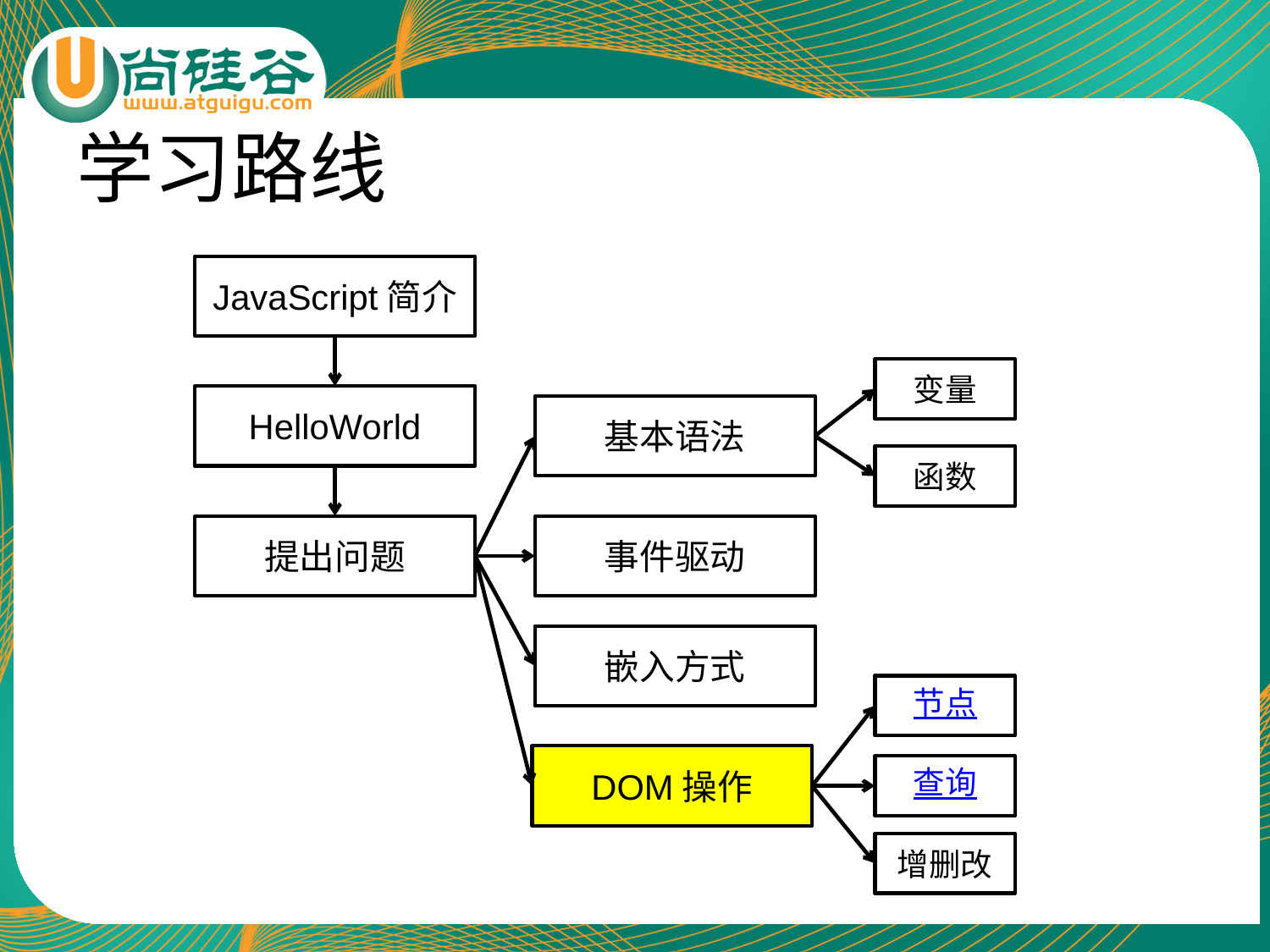

# 学习路线
JavaScript简介
变量
HelloWorld
基本语法
函数
提出问题
事件驱动
嵌入方式
节点
DOM操作
查询
增删改